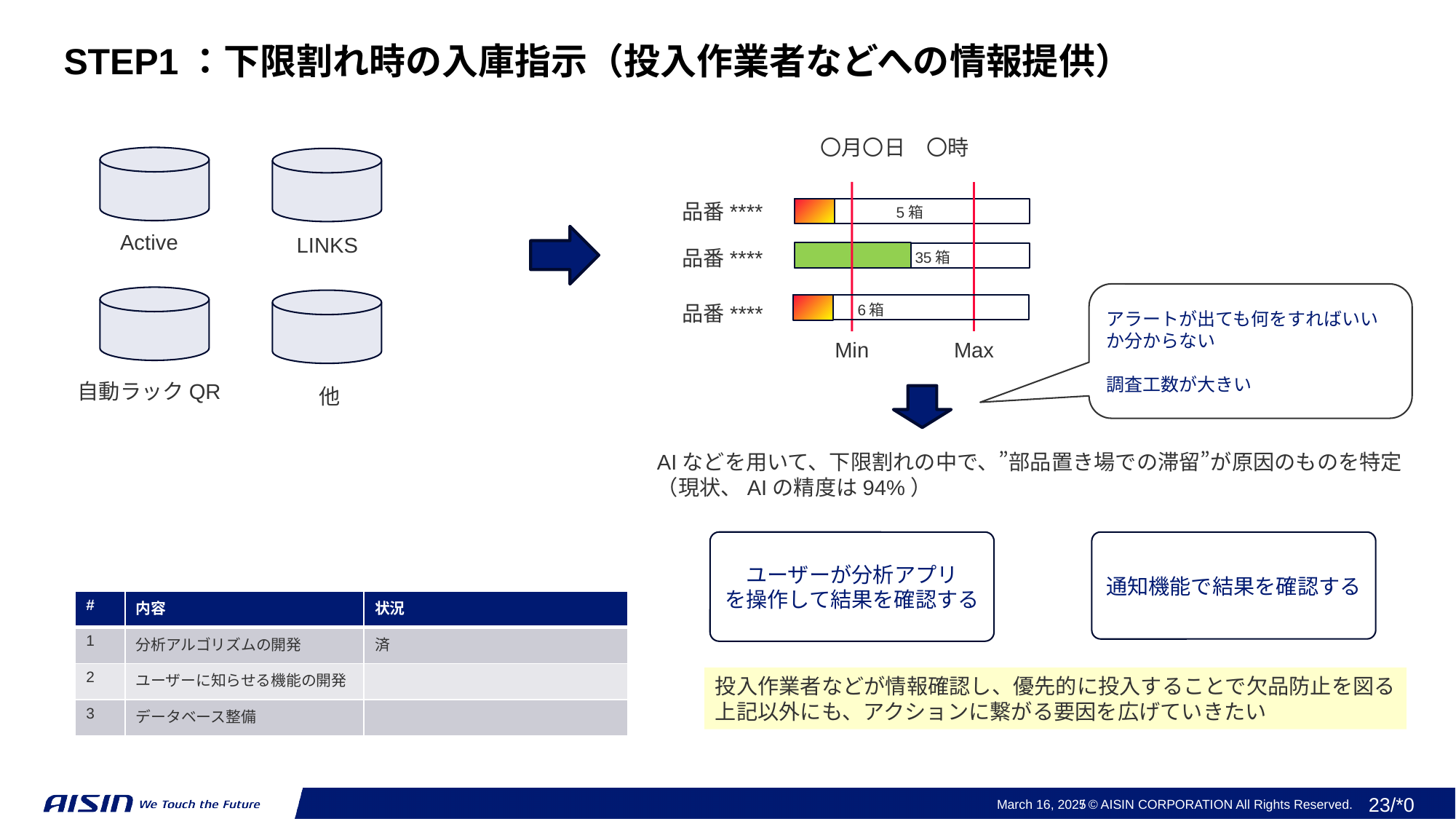

STEP1：下限割れ時の入庫指示（投入作業者などへの情報提供）

〇月〇日　〇時

品番****
5箱

Active
LINKS

品番****
35箱

アラートが出ても何をすればいいか分からない

調査工数が大きいて

品番****

6箱
Max
Min
自動ラックQR
他

AIなどを用いて、下限割れの中で、”部品置き場での滞留”が原因のものを特定
（現状、AIの精度は94%）
ユーザーが分析アプリ
を操作して結果を確認する
通知機能で結果を確認する
| # | 内容 | 状況 |
| --- | --- | --- |
| 1 | 分析アルゴリズムの開発 | 済 |
| 2 | ユーザーに知らせる機能の開発 |  |
| 3 | データベース整備 |  |
投入作業者などが情報確認し、優先的に投入することで欠品防止を図る
上記以外にも、アクションに繋がる要因を広げていきたい
March 16, 2025